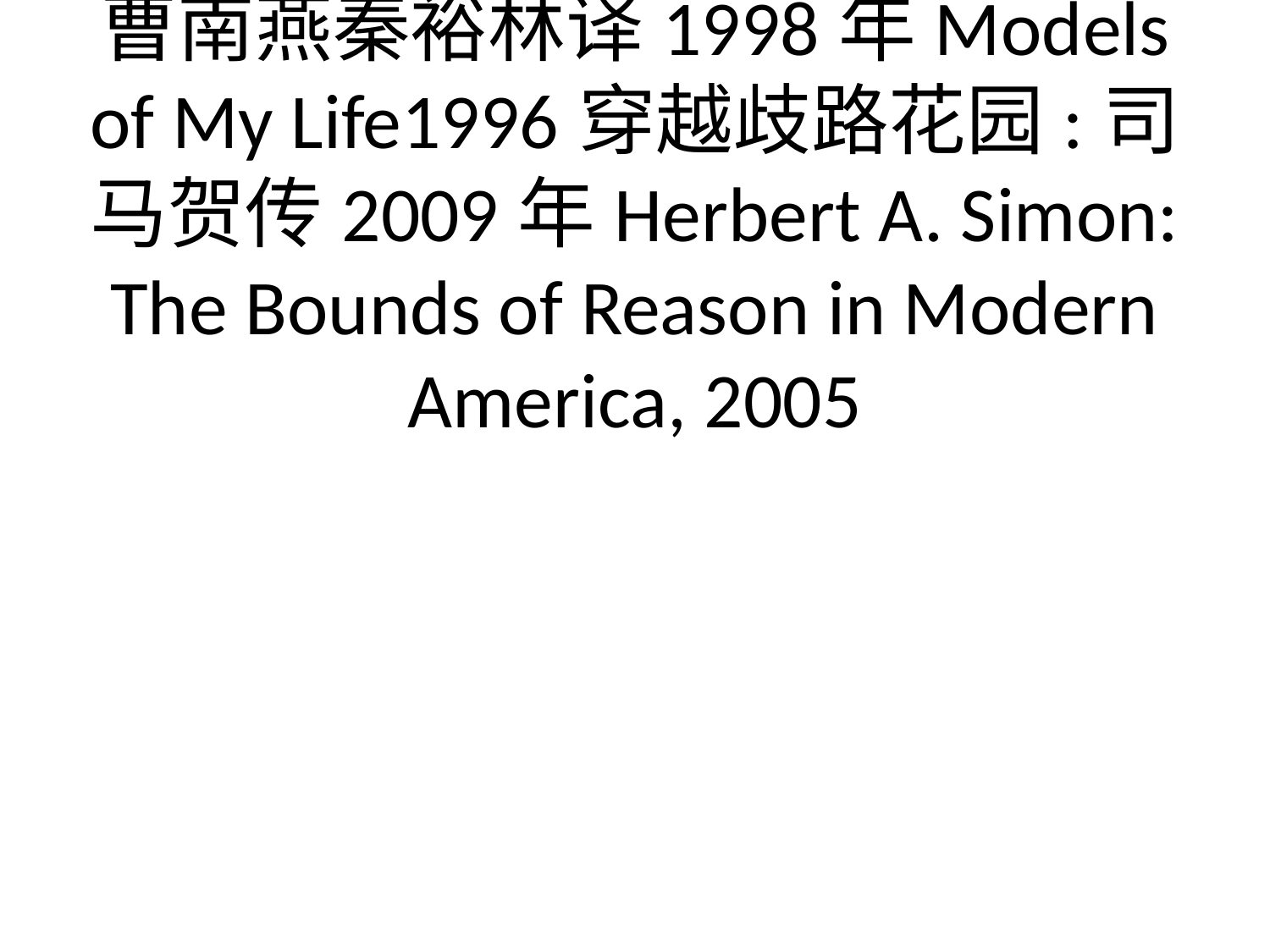

# 我生活的种种模式:赫尔伯特A西蒙自传(美)赫伯特A西蒙著 曹南燕秦裕林译1998年Models of My Life1996穿越歧路花园:司马贺传2009年Herbert A. Simon: The Bounds of Reason in Modern America, 2005